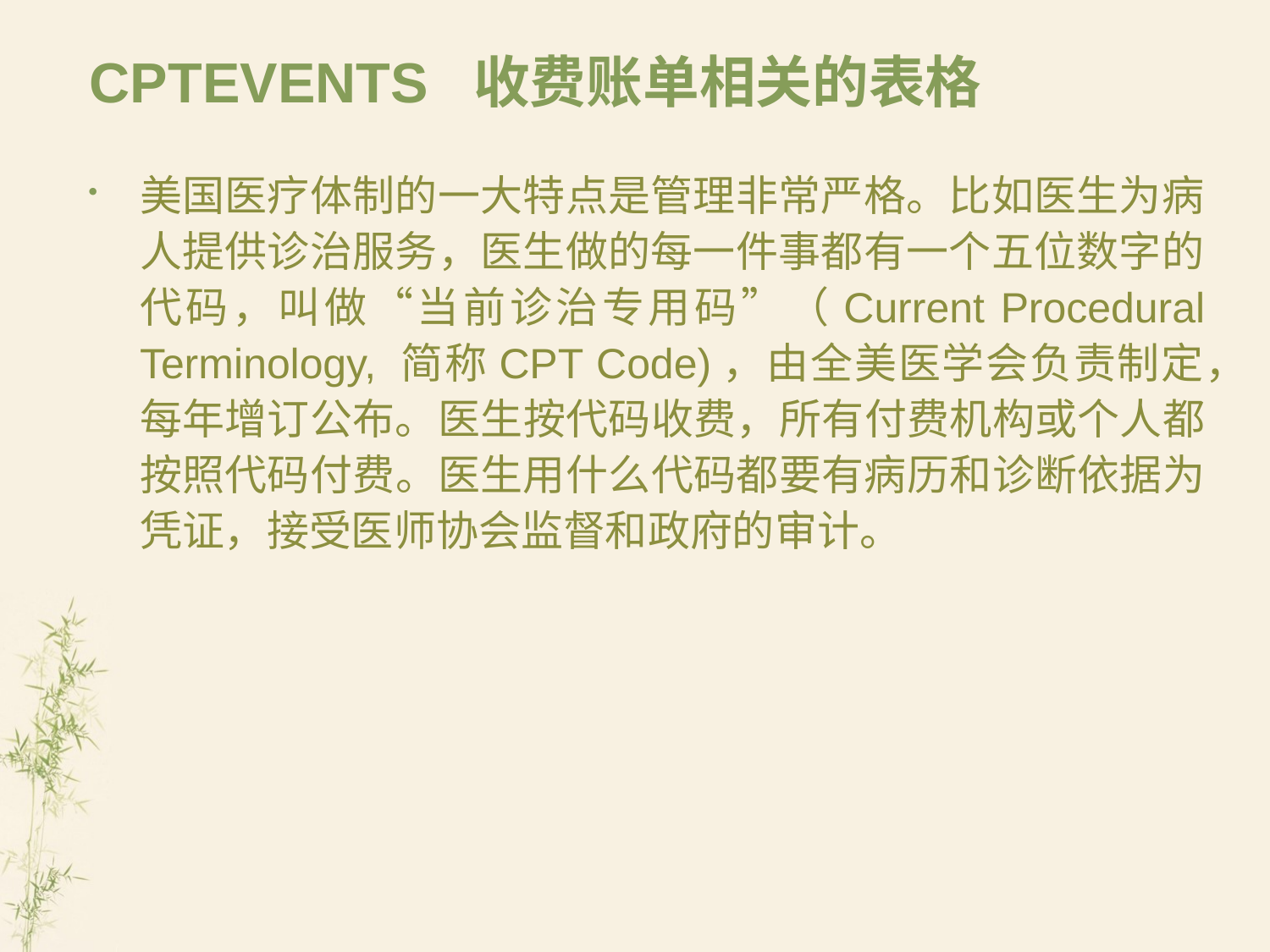

# CPTEVENTS  收费账单相关的表格
美国医疗体制的一大特点是管理非常严格。比如医生为病人提供诊治服务，医生做的每一件事都有一个五位数字的代码，叫做“当前诊治专用码”（Current Procedural Terminology, 简称CPT Code)，由全美医学会负责制定，每年增订公布。医生按代码收费，所有付费机构或个人都按照代码付费。医生用什么代码都要有病历和诊断依据为凭证，接受医师协会监督和政府的审计。